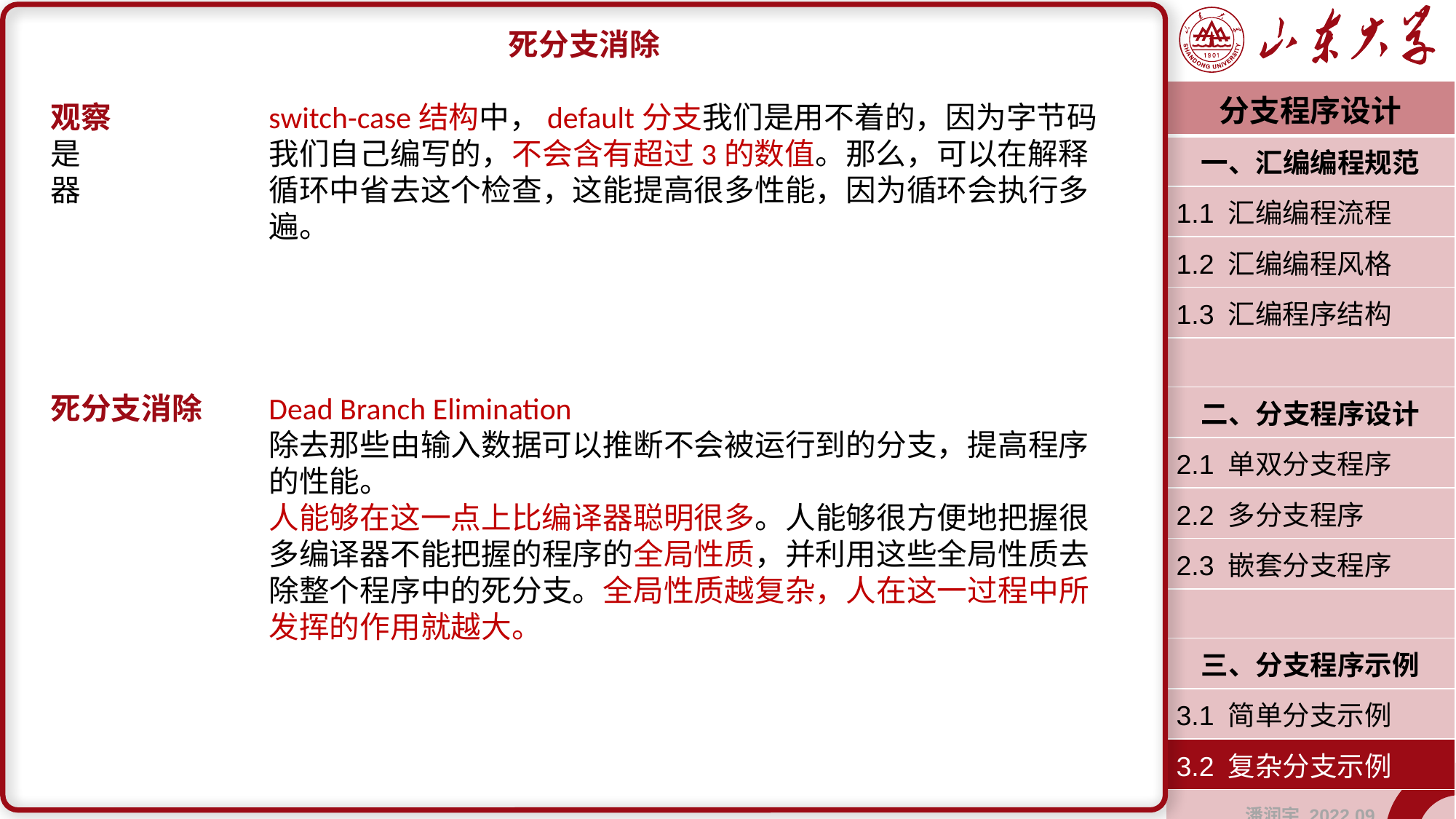

死分支消除

观察		switch-case结构中，default分支我们是用不着的，因为字节码是		我们自己编写的，不会含有超过3的数值。那么，可以在解释器		循环中省去这个检查，这能提高很多性能，因为循环会执行多		遍。

死分支消除	Dead Branch Elimination
		除去那些由输入数据可以推断不会被运行到的分支，提高程序		的性能。
		人能够在这一点上比编译器聪明很多。人能够很方便地把握很		多编译器不能把握的程序的全局性质，并利用这些全局性质去		除整个程序中的死分支。全局性质越复杂，人在这一过程中所		发挥的作用就越大。
| 分支程序设计 |
| --- |
| 一、汇编编程规范 |
| 1.1 汇编编程流程 |
| 1.2 汇编编程风格 |
| 1.3 汇编程序结构 |
|  |
| 二、分支程序设计 |
| 2.1 单双分支程序 |
| 2.2 多分支程序 |
| 2.3 嵌套分支程序 |
|  |
| 三、分支程序示例 |
| 3.1 简单分支示例 |
| 3.2 复杂分支示例 |
| 潘润宇 2022.09 |